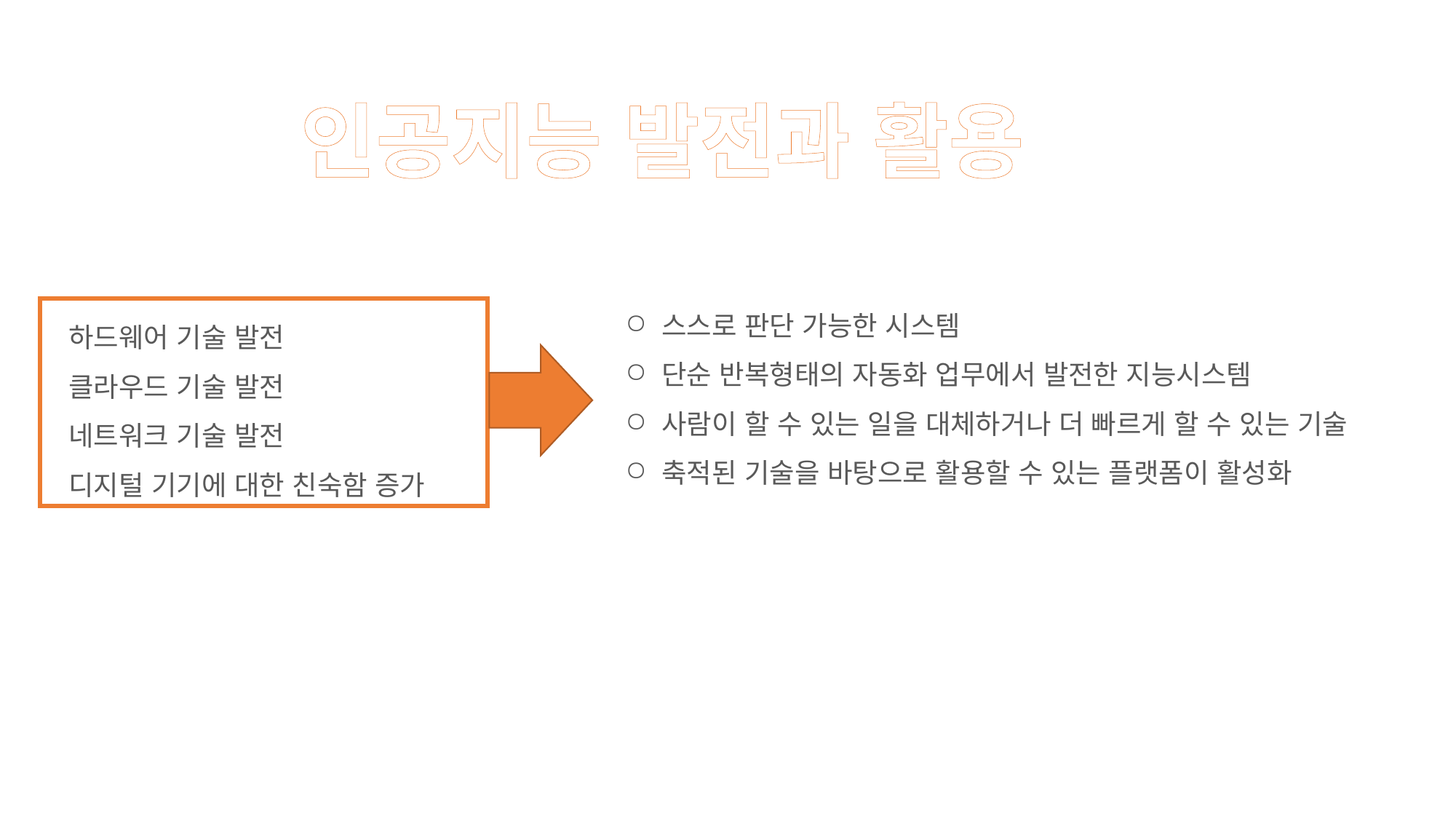

인공지능 발전과 활용
스스로 판단 가능한 시스템
단순 반복형태의 자동화 업무에서 발전한 지능시스템
사람이 할 수 있는 일을 대체하거나 더 빠르게 할 수 있는 기술
축적된 기술을 바탕으로 활용할 수 있는 플랫폼이 활성화

하드웨어 기술 발전
클라우드 기술 발전
네트워크 기술 발전
디지털 기기에 대한 친숙함 증가